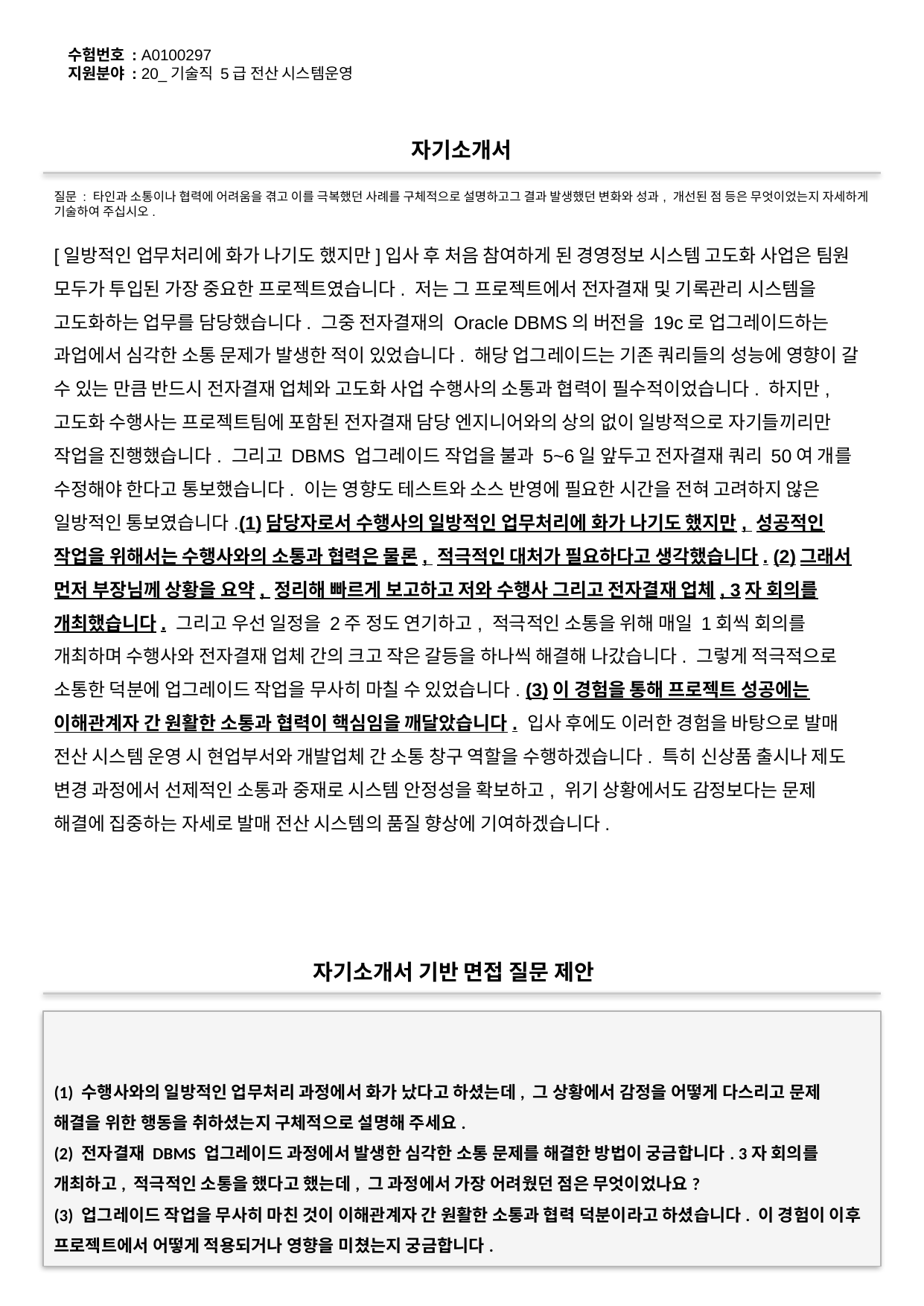

수험번호 : A0100297
지원분야 : 20_기술직 5급 전산 시스템운영
#

자기소개서

질문 : 타인과 소통이나 협력에 어려움을 겪고 이를 극복했던 사례를 구체적으로 설명하고그 결과 발생했던 변화와 성과, 개선된 점 등은 무엇이었는지 자세하게 기술하여 주십시오.

[일방적인 업무처리에 화가 나기도 했지만]입사 후 처음 참여하게 된 경영정보 시스템 고도화 사업은 팀원 모두가 투입된 가장 중요한 프로젝트였습니다. 저는 그 프로젝트에서 전자결재 및 기록관리 시스템을 고도화하는 업무를 담당했습니다. 그중 전자결재의 Oracle DBMS의 버전을 19c로 업그레이드하는 과업에서 심각한 소통 문제가 발생한 적이 있었습니다. 해당 업그레이드는 기존 쿼리들의 성능에 영향이 갈 수 있는 만큼 반드시 전자결재 업체와 고도화 사업 수행사의 소통과 협력이 필수적이었습니다. 하지만, 고도화 수행사는 프로젝트팀에 포함된 전자결재 담당 엔지니어와의 상의 없이 일방적으로 자기들끼리만 작업을 진행했습니다. 그리고 DBMS 업그레이드 작업을 불과 5~6일 앞두고 전자결재 쿼리 50여 개를 수정해야 한다고 통보했습니다. 이는 영향도 테스트와 소스 반영에 필요한 시간을 전혀 고려하지 않은 일방적인 통보였습니다.(1)담당자로서 수행사의 일방적인 업무처리에 화가 나기도 했지만, 성공적인 작업을 위해서는 수행사와의 소통과 협력은 물론, 적극적인 대처가 필요하다고 생각했습니다. (2)그래서 먼저 부장님께 상황을 요약, 정리해 빠르게 보고하고 저와 수행사 그리고 전자결재 업체, 3자 회의를 개최했습니다. 그리고 우선 일정을 2주 정도 연기하고, 적극적인 소통을 위해 매일 1회씩 회의를 개최하며 수행사와 전자결재 업체 간의 크고 작은 갈등을 하나씩 해결해 나갔습니다. 그렇게 적극적으로 소통한 덕분에 업그레이드 작업을 무사히 마칠 수 있었습니다. (3)이 경험을 통해 프로젝트 성공에는 이해관계자 간 원활한 소통과 협력이 핵심임을 깨달았습니다. 입사 후에도 이러한 경험을 바탕으로 발매 전산 시스템 운영 시 현업부서와 개발업체 간 소통 창구 역할을 수행하겠습니다. 특히 신상품 출시나 제도 변경 과정에서 선제적인 소통과 중재로 시스템 안정성을 확보하고, 위기 상황에서도 감정보다는 문제 해결에 집중하는 자세로 발매 전산 시스템의 품질 향상에 기여하겠습니다.

자기소개서 기반 면접 질문 제안

(1) 수행사와의 일방적인 업무처리 과정에서 화가 났다고 하셨는데, 그 상황에서 감정을 어떻게 다스리고 문제 해결을 위한 행동을 취하셨는지 구체적으로 설명해 주세요.
(2) 전자결재 DBMS 업그레이드 과정에서 발생한 심각한 소통 문제를 해결한 방법이 궁금합니다. 3자 회의를 개최하고, 적극적인 소통을 했다고 했는데, 그 과정에서 가장 어려웠던 점은 무엇이었나요?
(3) 업그레이드 작업을 무사히 마친 것이 이해관계자 간 원활한 소통과 협력 덕분이라고 하셨습니다. 이 경험이 이후 프로젝트에서 어떻게 적용되거나 영향을 미쳤는지 궁금합니다.